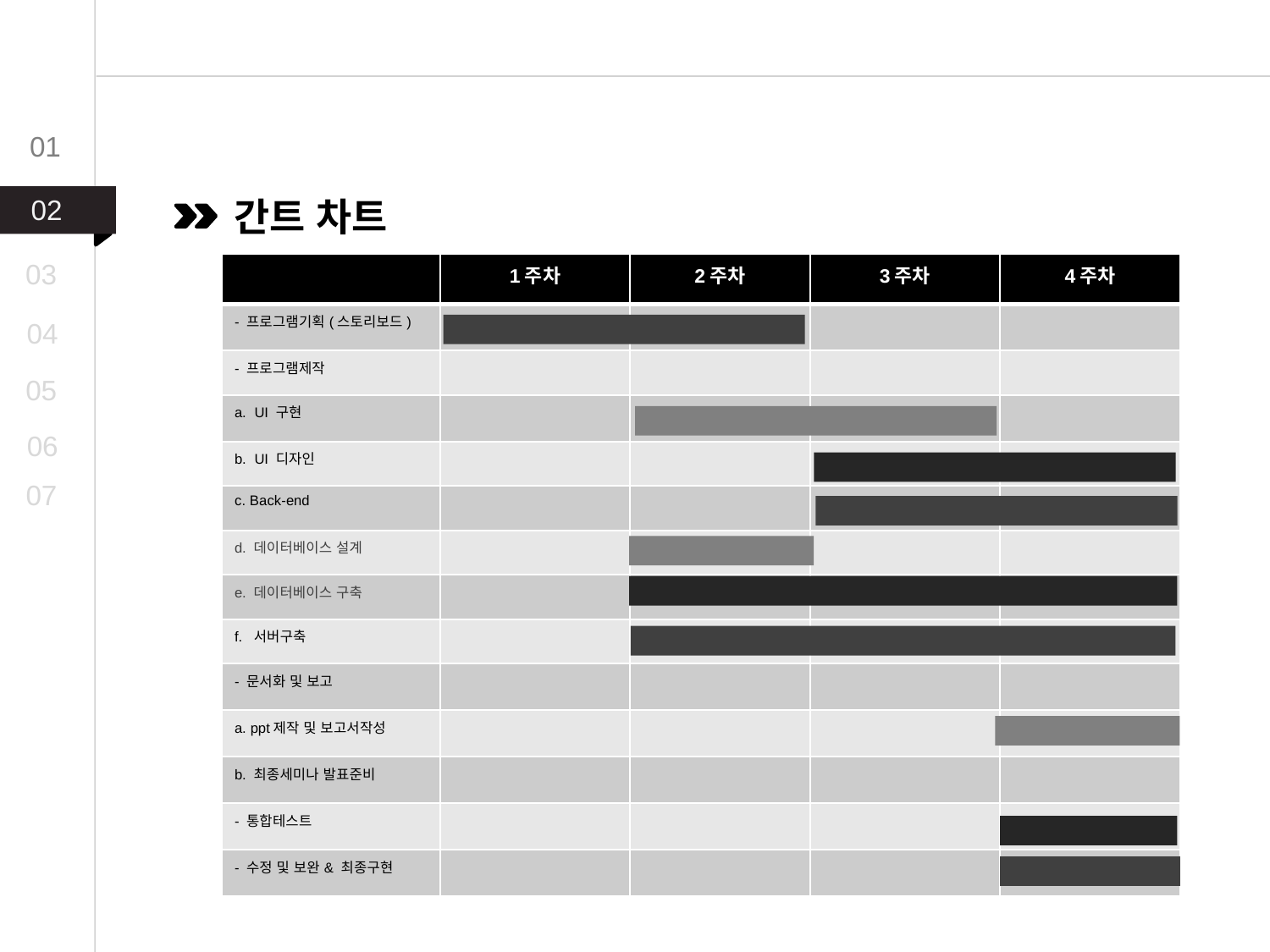

01
02
02
간트 차트

03
|  | 1주차 | 2주차 | 3주차 | 4주차 |
| --- | --- | --- | --- | --- |
| - 프로그램기획(스토리보드) |  |  |  |  |
| - 프로그램제작 |  |  |  |  |
| a. UI 구현 |  |  |  |  |
| b. UI 디자인 |  |  |  |  |
| c. Back-end |  |  |  |  |
| d. 데이터베이스 설계 |  |  |  |  |
| e. 데이터베이스 구축 |  |  |  |  |
| f. 서버구축 |  |  |  |  |
| - 문서화 및 보고 |  |  |  |  |
| a. ppt제작 및 보고서작성 |  |  |  |  |
| b. 최종세미나 발표준비 |  |  |  |  |
| - 통합테스트 |  |  |  |  |
| - 수정 및 보완& 최종구현 |  |  |  |  |
04

05

06

07